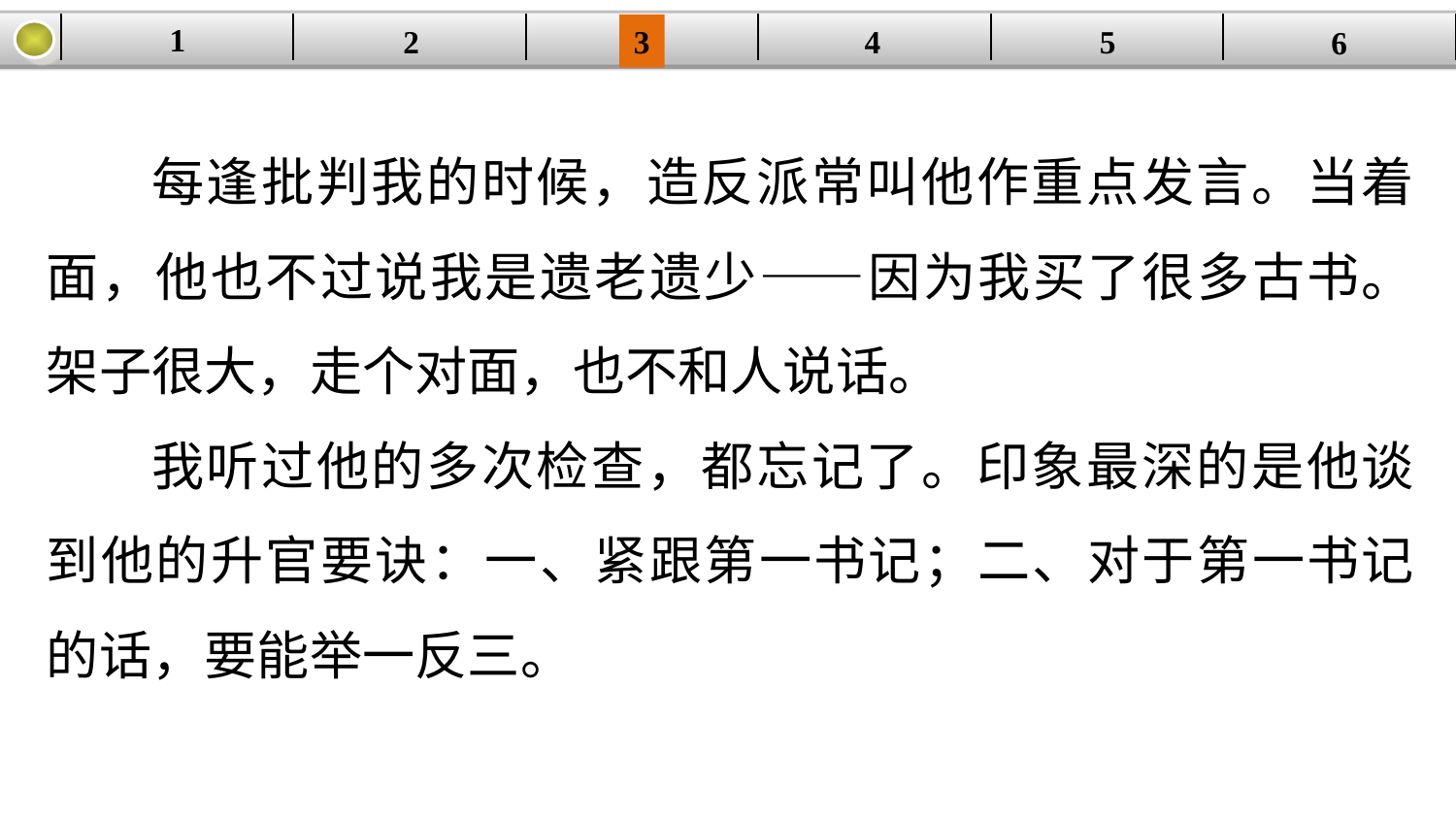

1
|  |  |  |  |  |  |
| --- | --- | --- | --- | --- | --- |
2
3
4
5
6

每逢批判我的时候，造反派常叫他作重点发言。当着面，他也不过说我是遗老遗少——因为我买了很多古书。架子很大，走个对面，也不和人说话。
我听过他的多次检查，都忘记了。印象最深的是他谈到他的升官要诀：一、紧跟第一书记；二、对于第一书记的话，要能举一反三。